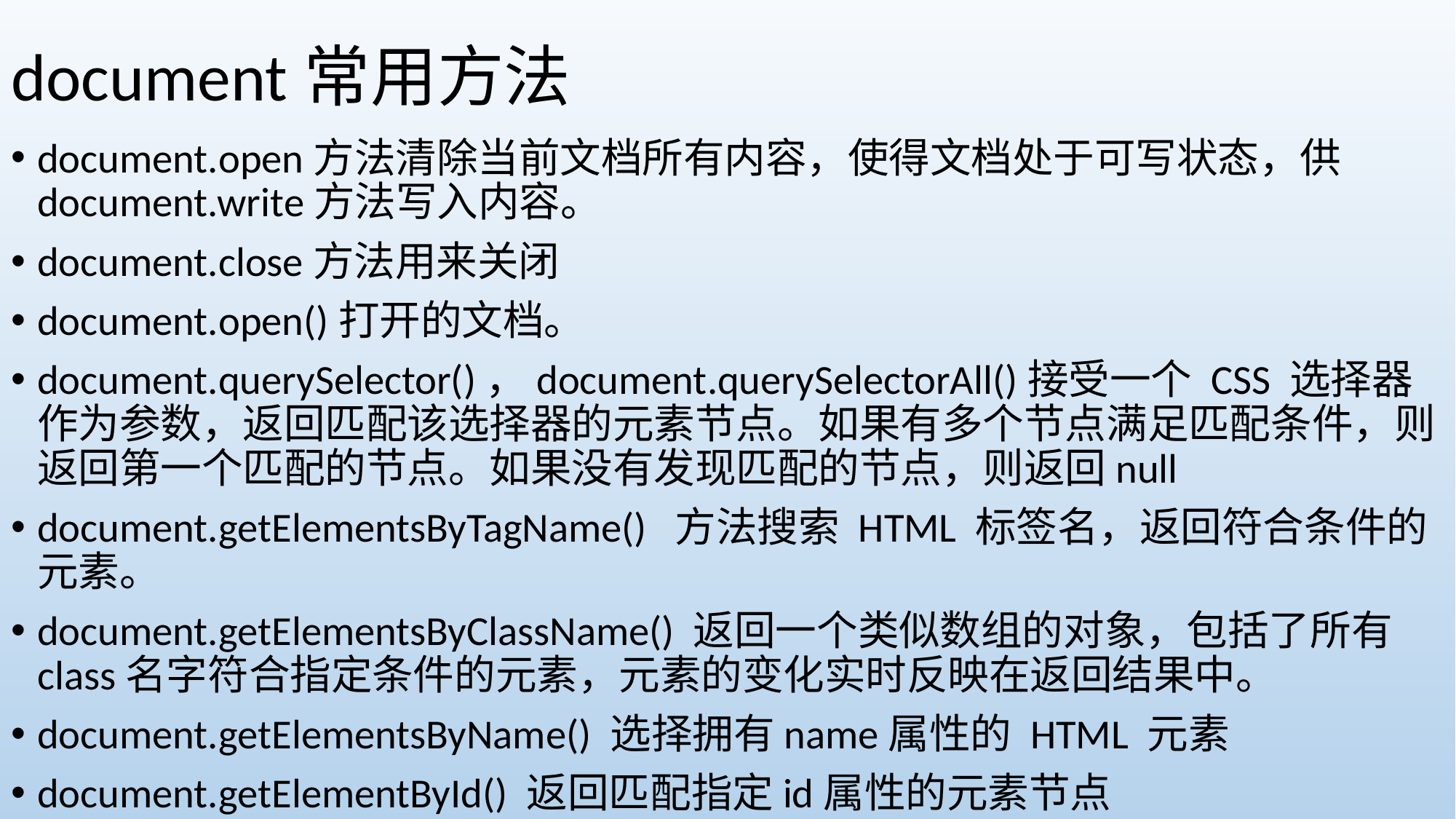

# document常用方法
document.open方法清除当前文档所有内容，使得文档处于可写状态，供document.write方法写入内容。
document.close方法用来关闭
document.open()打开的文档。
document.querySelector()，document.querySelectorAll()接受一个 CSS 选择器作为参数，返回匹配该选择器的元素节点。如果有多个节点满足匹配条件，则返回第一个匹配的节点。如果没有发现匹配的节点，则返回null
document.getElementsByTagName()  方法搜索 HTML 标签名，返回符合条件的元素。
document.getElementsByClassName() 返回一个类似数组的对象，包括了所有class名字符合指定条件的元素，元素的变化实时反映在返回结果中。
document.getElementsByName() 选择拥有name属性的 HTML 元素
document.getElementById() 返回匹配指定id属性的元素节点